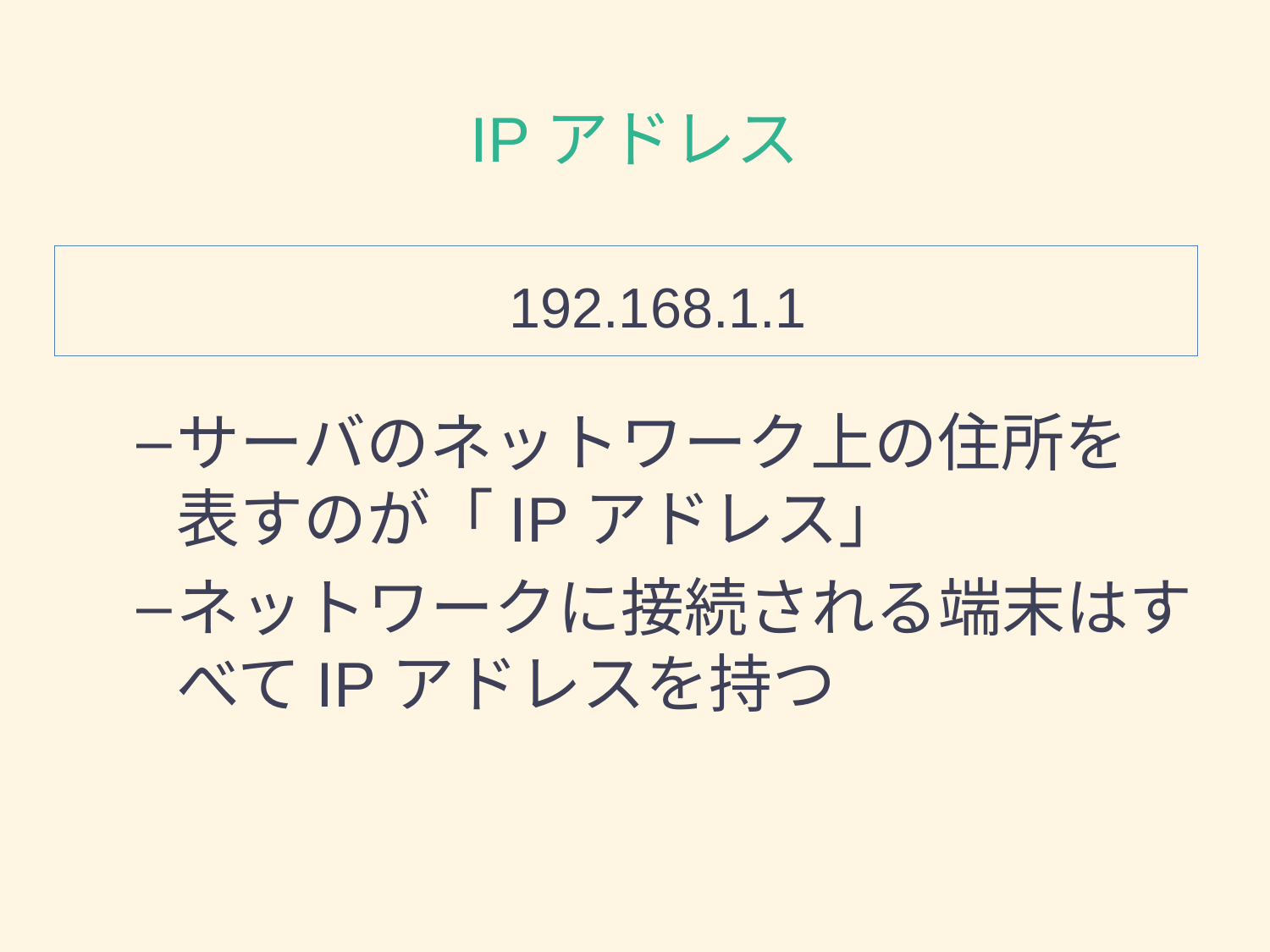

# IPアドレス
192.168.1.1
サーバのネットワーク上の住所を表すのが「IPアドレス」
ネットワークに接続される端末はすべてIPアドレスを持つ